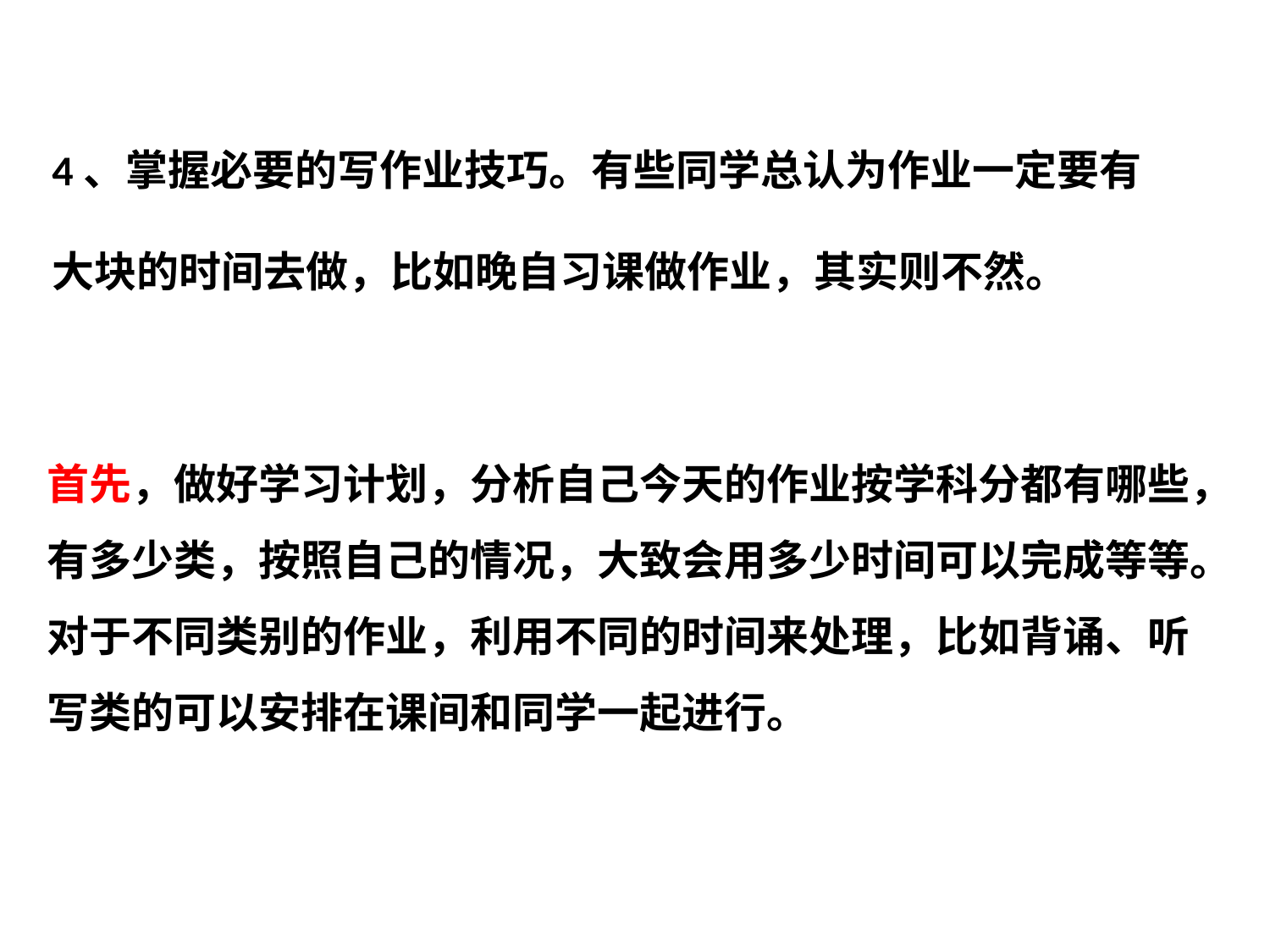

4、掌握必要的写作业技巧。有些同学总认为作业一定要有大块的时间去做，比如晚自习课做作业，其实则不然。

首先，做好学习计划，分析自己今天的作业按学科分都有哪些，有多少类，按照自己的情况，大致会用多少时间可以完成等等。对于不同类别的作业，利用不同的时间来处理，比如背诵、听写类的可以安排在课间和同学一起进行。